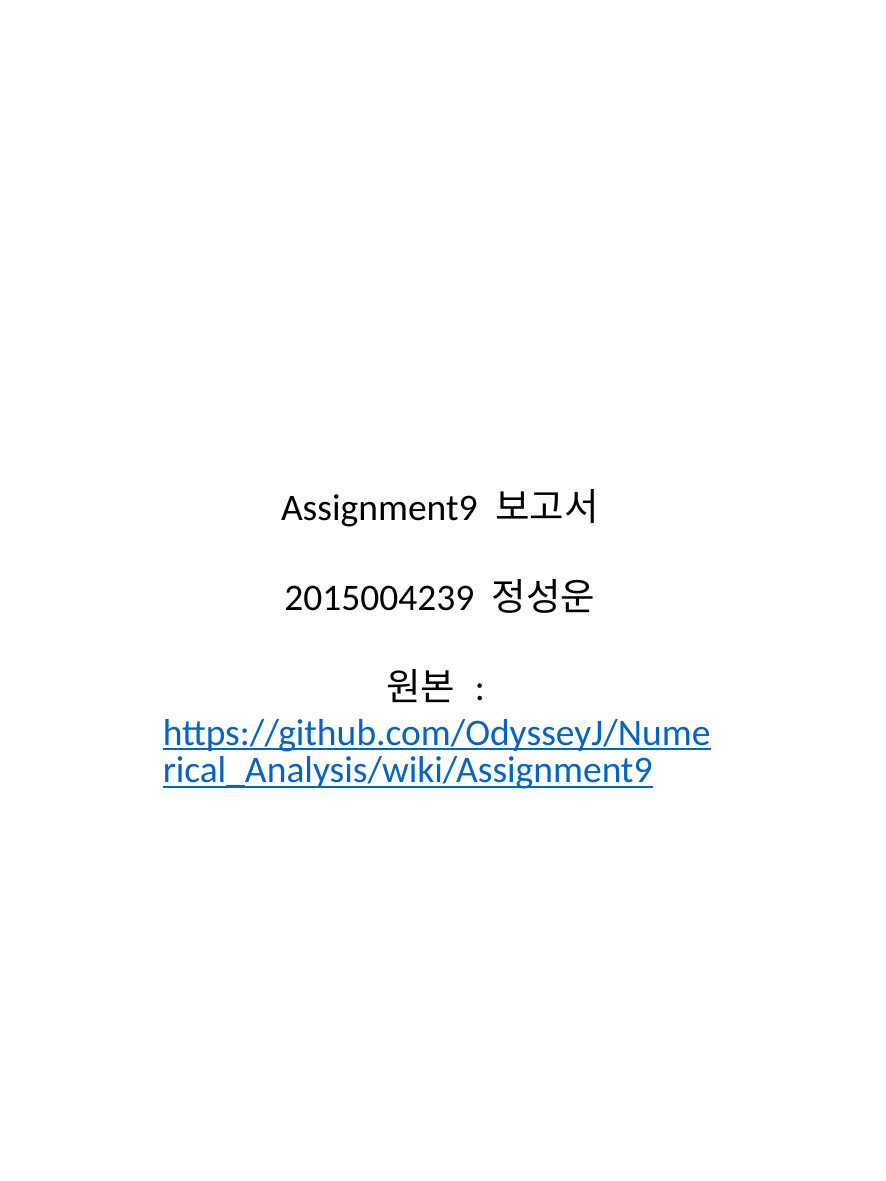

Assignment9 보고서

2015004239 정성운

원본 : https://github.com/OdysseyJ/Numerical_Analysis/wiki/Assignment9